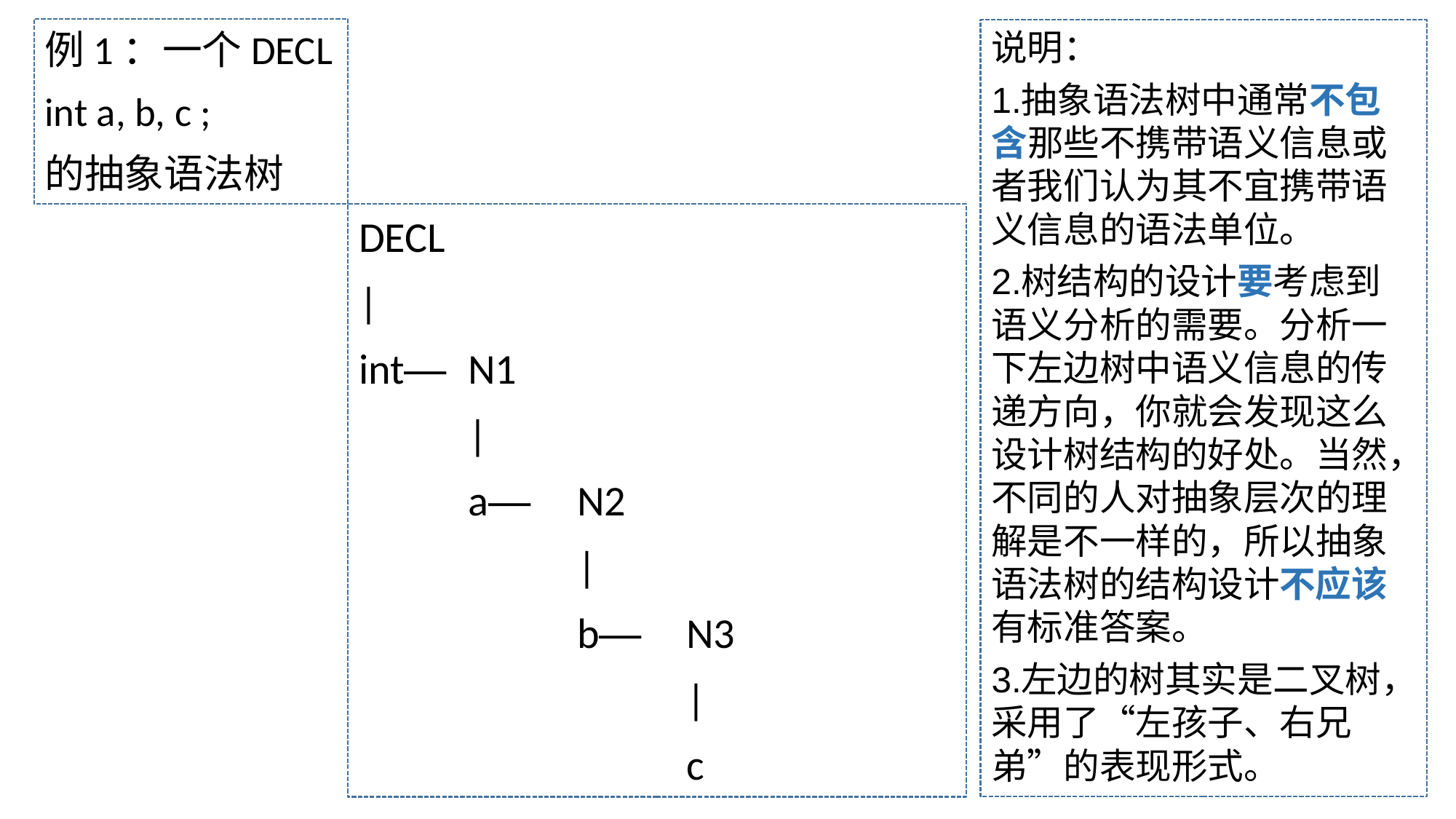

例1：一个DECL
int a, b, c ;
的抽象语法树

说明：
抽象语法树中通常不包含那些不携带语义信息或者我们认为其不宜携带语义信息的语法单位。
树结构的设计要考虑到语义分析的需要。分析一下左边树中语义信息的传递方向，你就会发现这么设计树结构的好处。当然，不同的人对抽象层次的理解是不一样的，所以抽象语法树的结构设计不应该有标准答案。
左边的树其实是二叉树，采用了“左孩子、右兄弟”的表现形式。
DECL
|
int—	N1
	|
	a—	N2
		|
		b—	N3
			|
			c